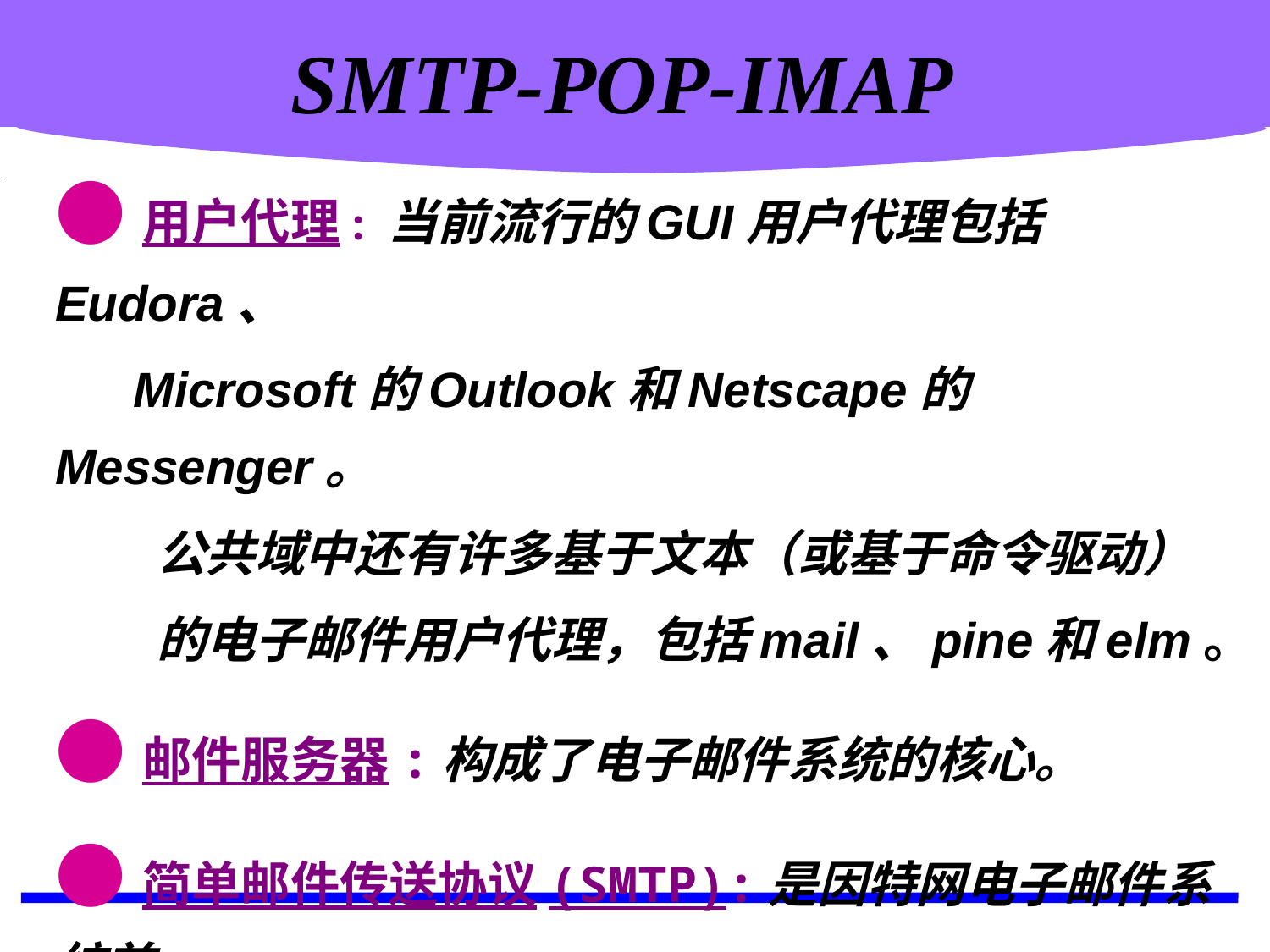

计算机网络概述
SMTP-POP-IMAP

●用户代理: 当前流行的GUI用户代理包括Eudora、
       Microsoft的Outlook和Netscape的Messenger。
        公共域中还有许多基于文本（或基于命令驱动）
        的电子邮件用户代理，包括mail、pine和elm。
●邮件服务器:构成了电子邮件系统的核心。
●简单邮件传送协议(SMTP):是因特网电子邮件系统首
            要的应用层协议。